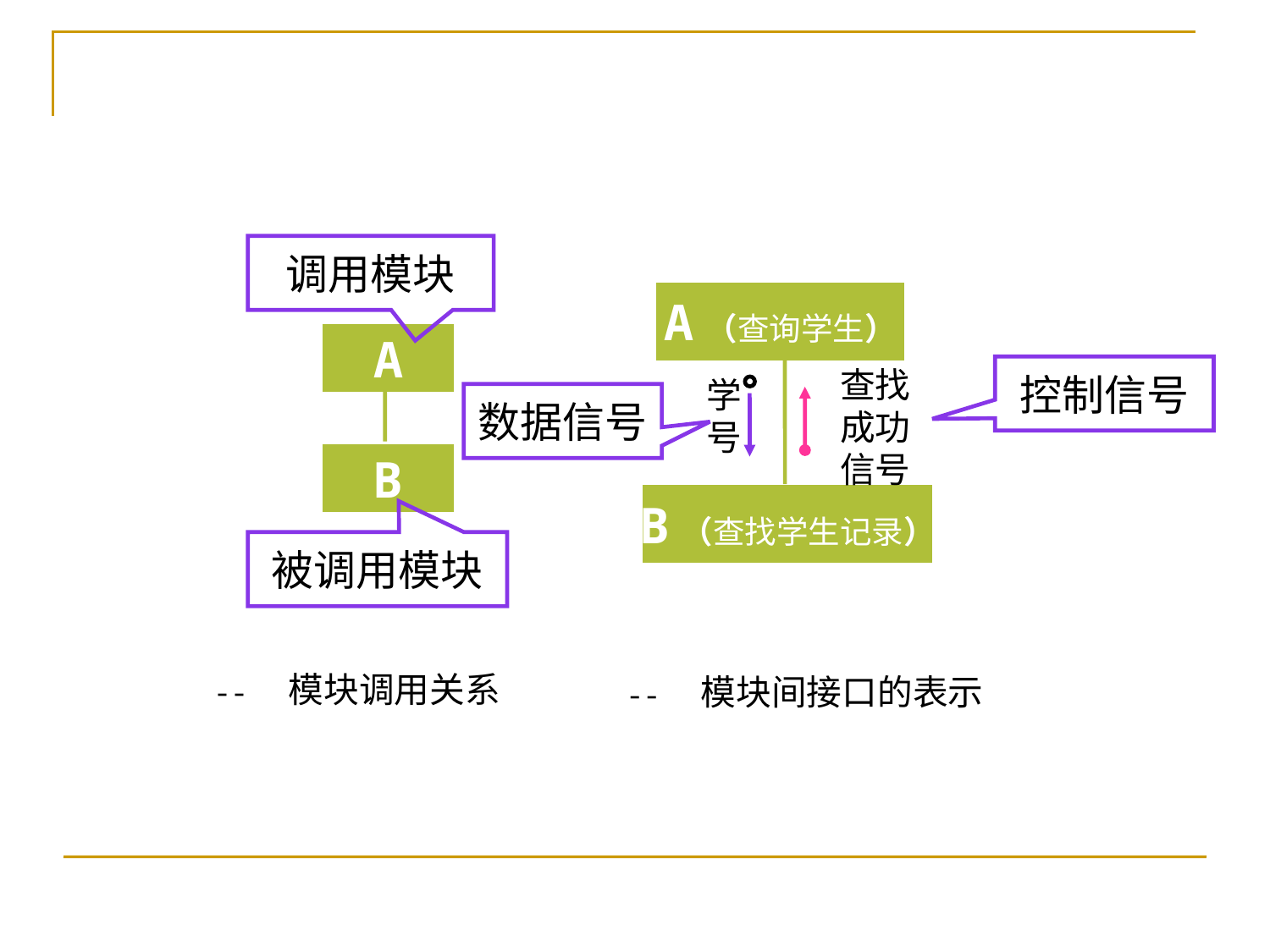

调用模块
A（查询学生）
A

查找成功信号
控制信号
学
号

数据信号

B
B（查找学生记录）
被调用模块

--  模块调用关系
--  模块间接口的表示